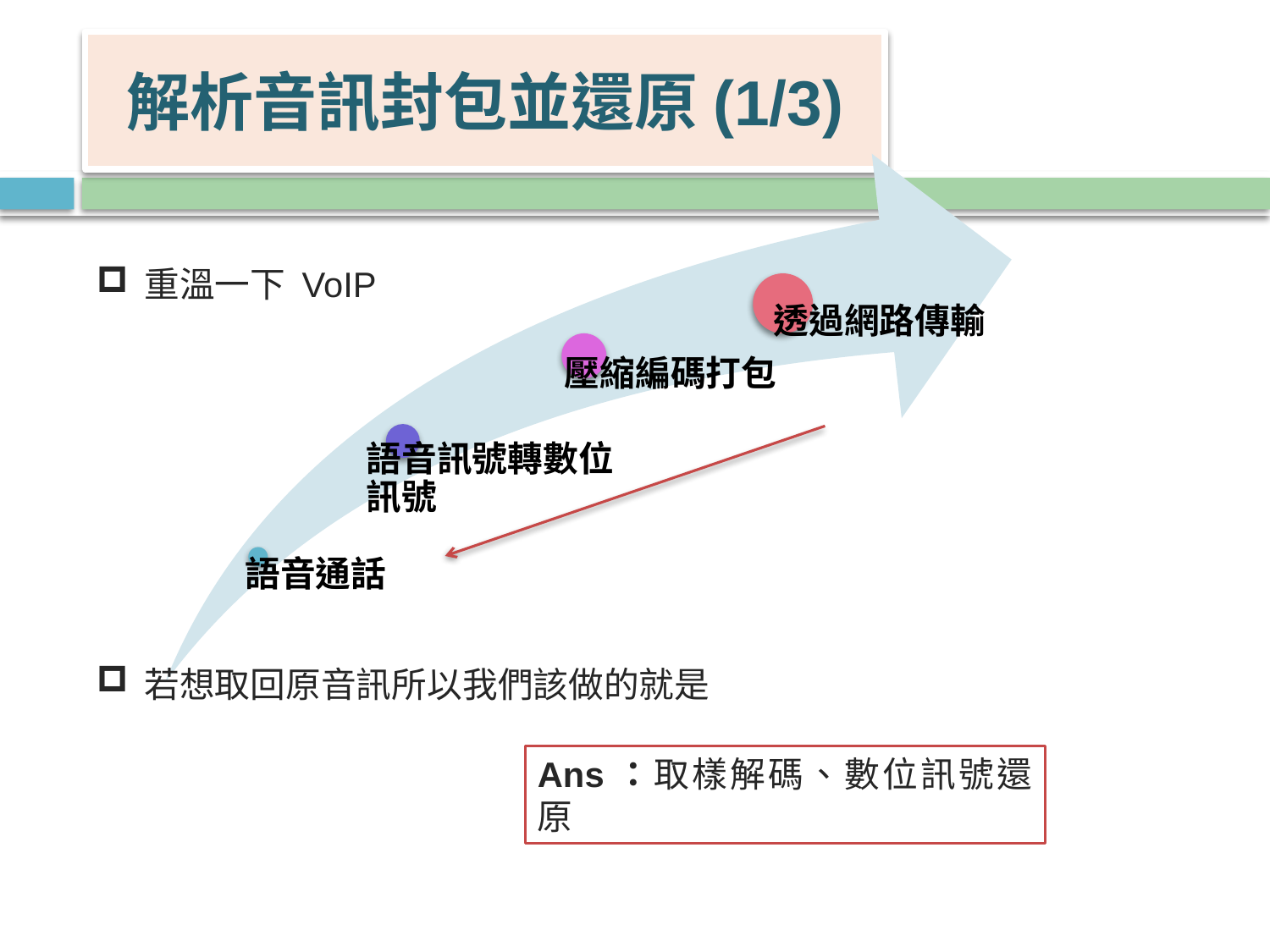

# 解析音訊封包並還原(1/3)
語音通話
語音訊號轉數位訊號
壓縮編碼打包
透過網路傳輸
重溫一下 VoIP
若想取回原音訊所以我們該做的就是
Ans：取樣解碼、數位訊號還原